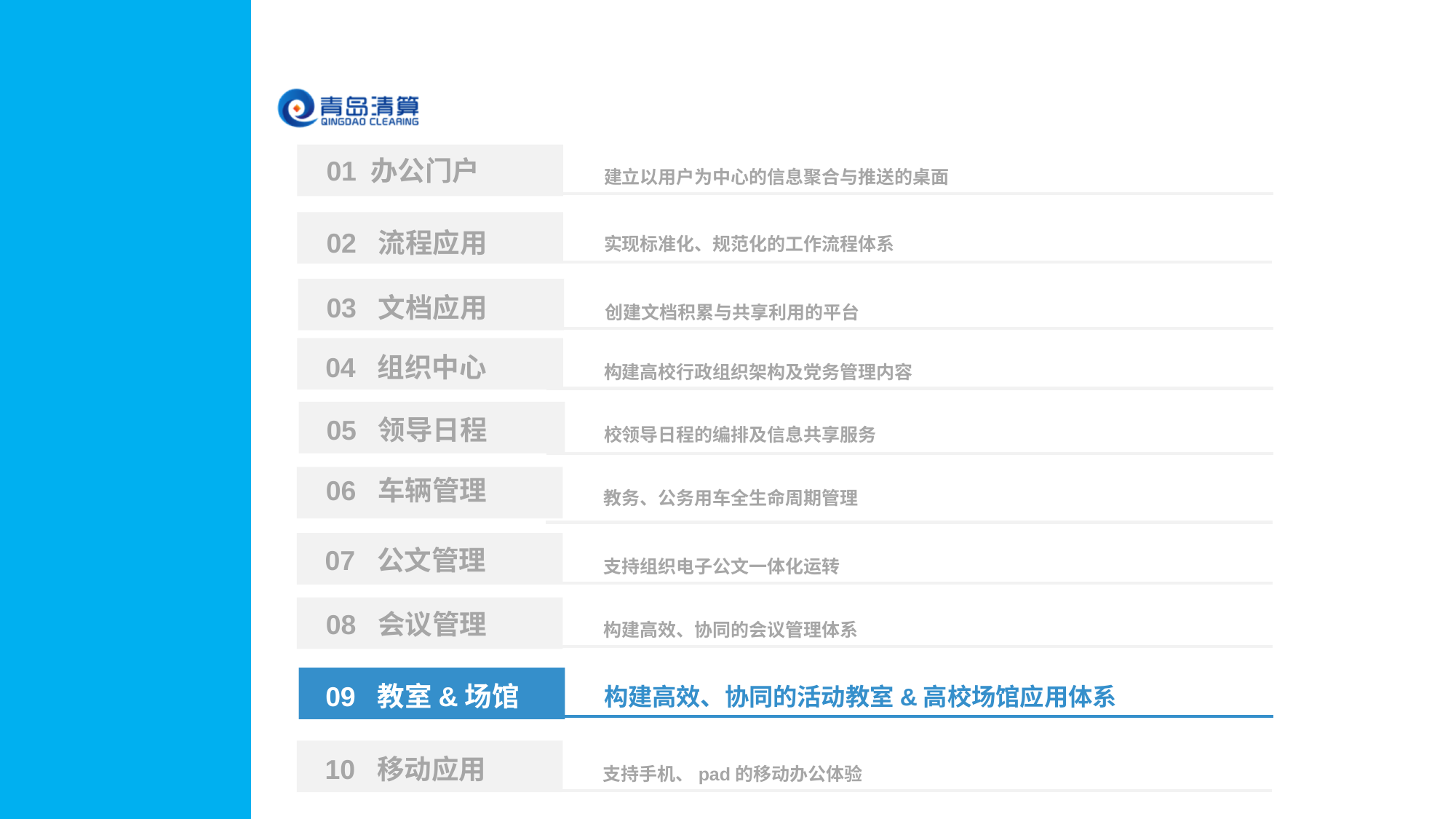

01 办公门户
建立以用户为中心的信息聚合与推送的桌面

02  流程应用
实现标准化、规范化的工作流程体系

03  文档应用
创建文档积累与共享利用的平台

04  组织中心
构建高校行政组织架构及党务管理内容

05  领导日程
校领导日程的编排及信息共享服务

06  车辆管理
教务、公务用车全生命周期管理

07  公文管理
支持组织电子公文一体化运转

08  会议管理
构建高效、协同的会议管理体系

09  教室&场馆
构建高效、协同的活动教室&高校场馆应用体系

10  移动应用
支持手机、pad的移动办公体验